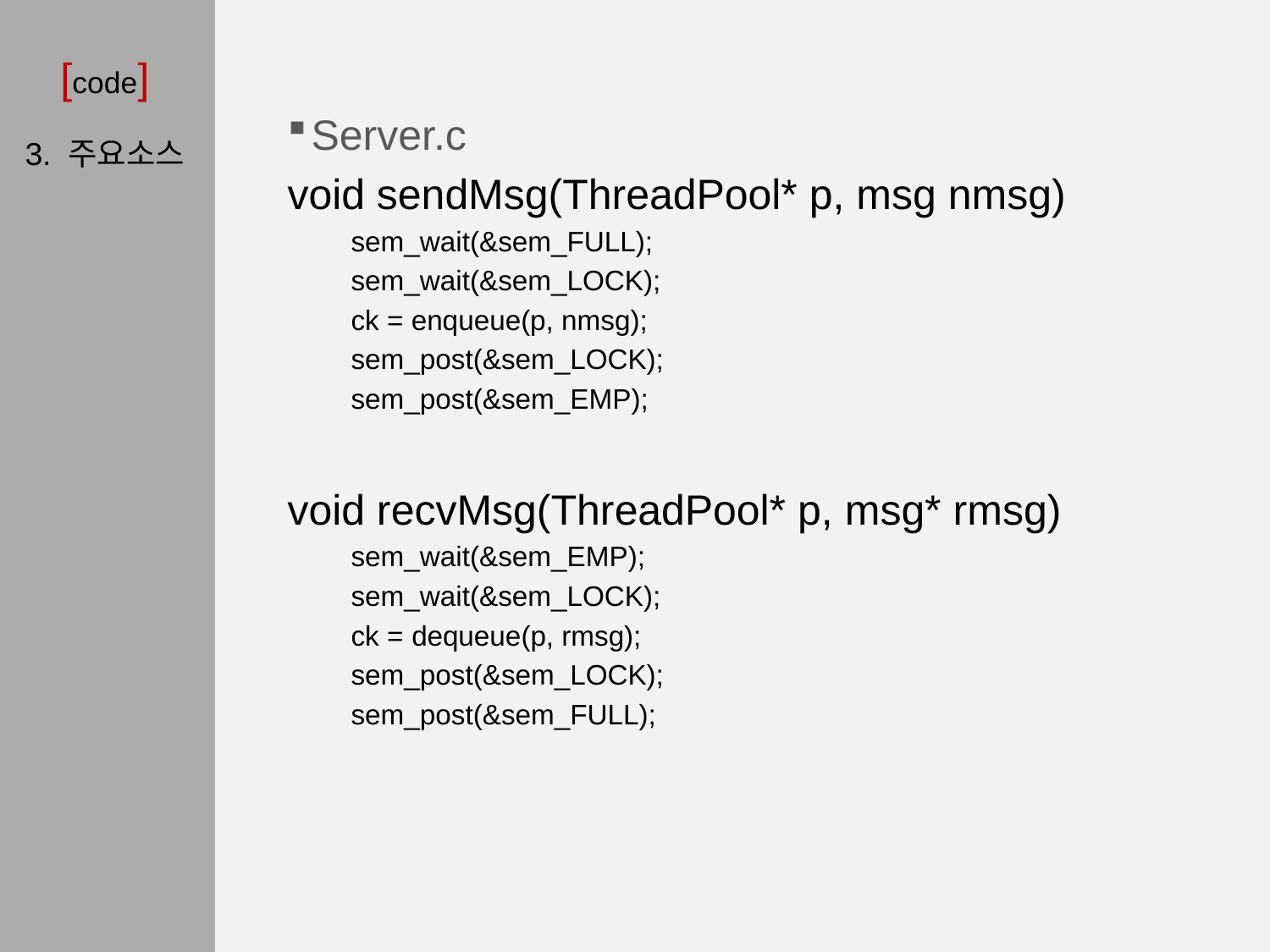

# [code]
Server.c
void sendMsg(ThreadPool* p, msg nmsg)
sem_wait(&sem_FULL);
sem_wait(&sem_LOCK);
ck = enqueue(p, nmsg);
sem_post(&sem_LOCK);
sem_post(&sem_EMP);

void recvMsg(ThreadPool* p, msg* rmsg)
sem_wait(&sem_EMP);
sem_wait(&sem_LOCK);
ck = dequeue(p, rmsg);
sem_post(&sem_LOCK);
sem_post(&sem_FULL);

3. 주요소스

8